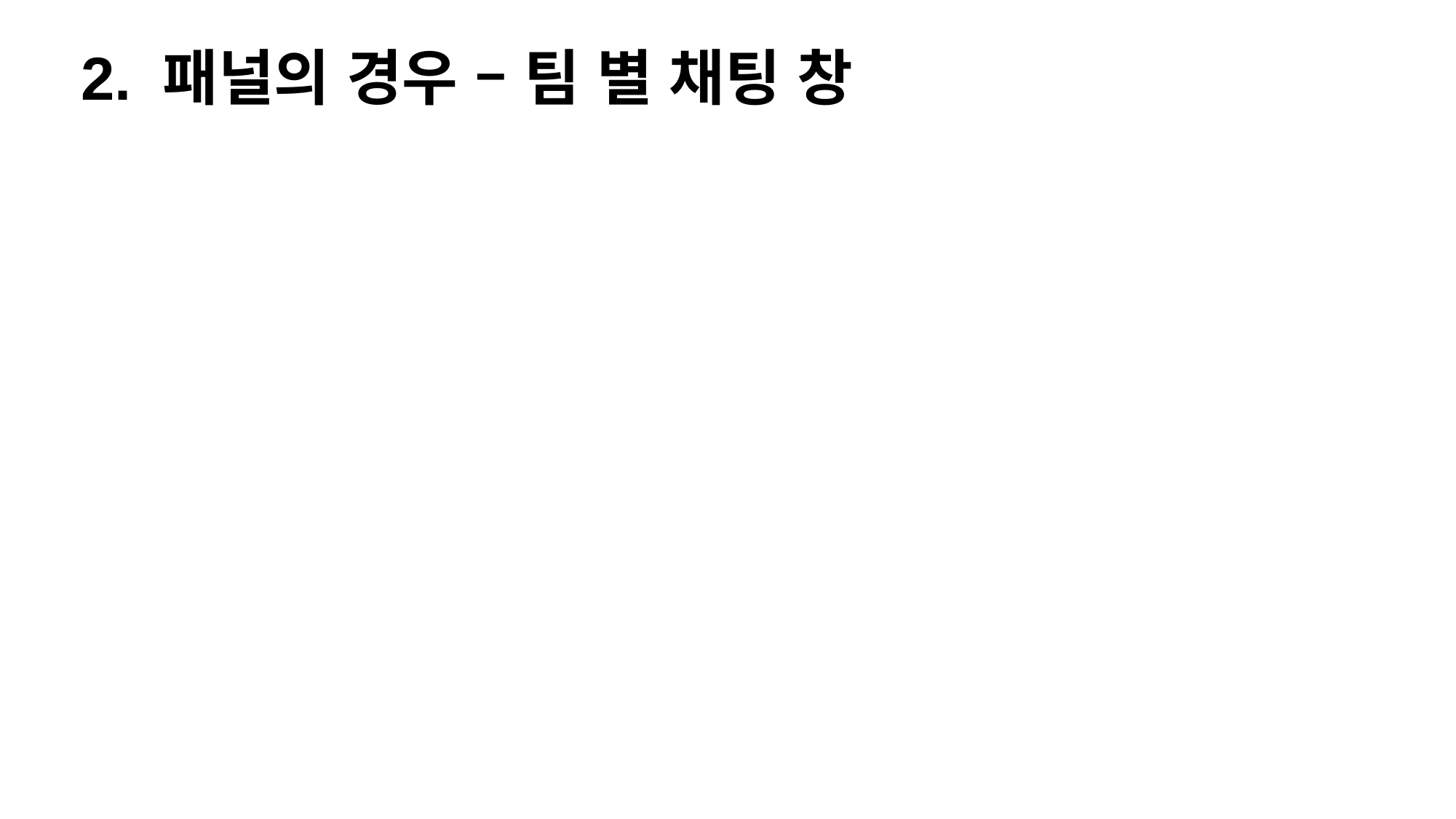

2. 패널의 경우 – 팀 별 채팅 창